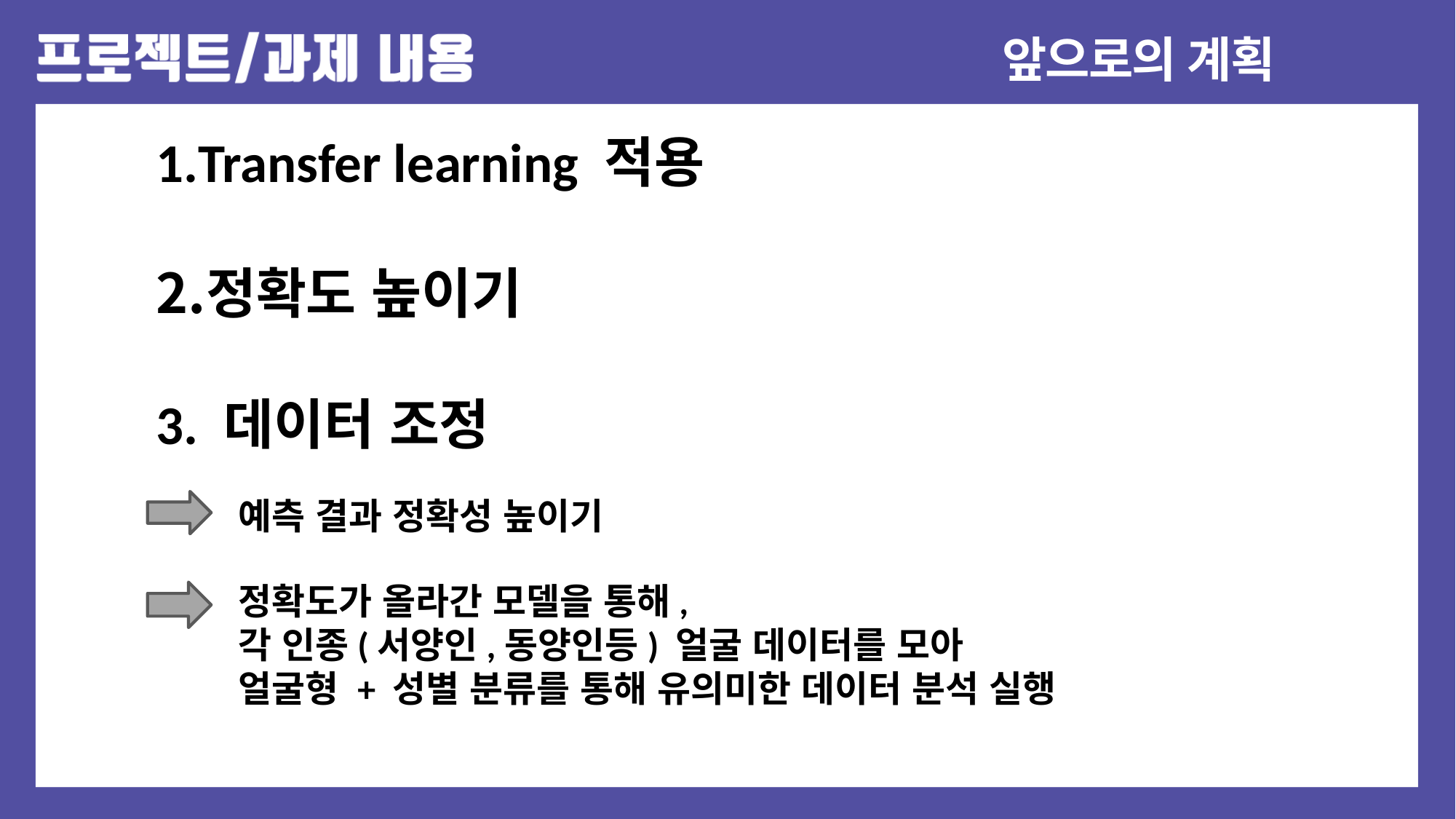

앞으로의 계획
Transfer learning 적용

정확도 높이기

3. 데이터 조정

예측 결과 정확성 높이기

정확도가 올라간 모델을 통해,
각 인종(서양인,동양인등) 얼굴 데이터를 모아
얼굴형 + 성별 분류를 통해 유의미한 데이터 분석 실행